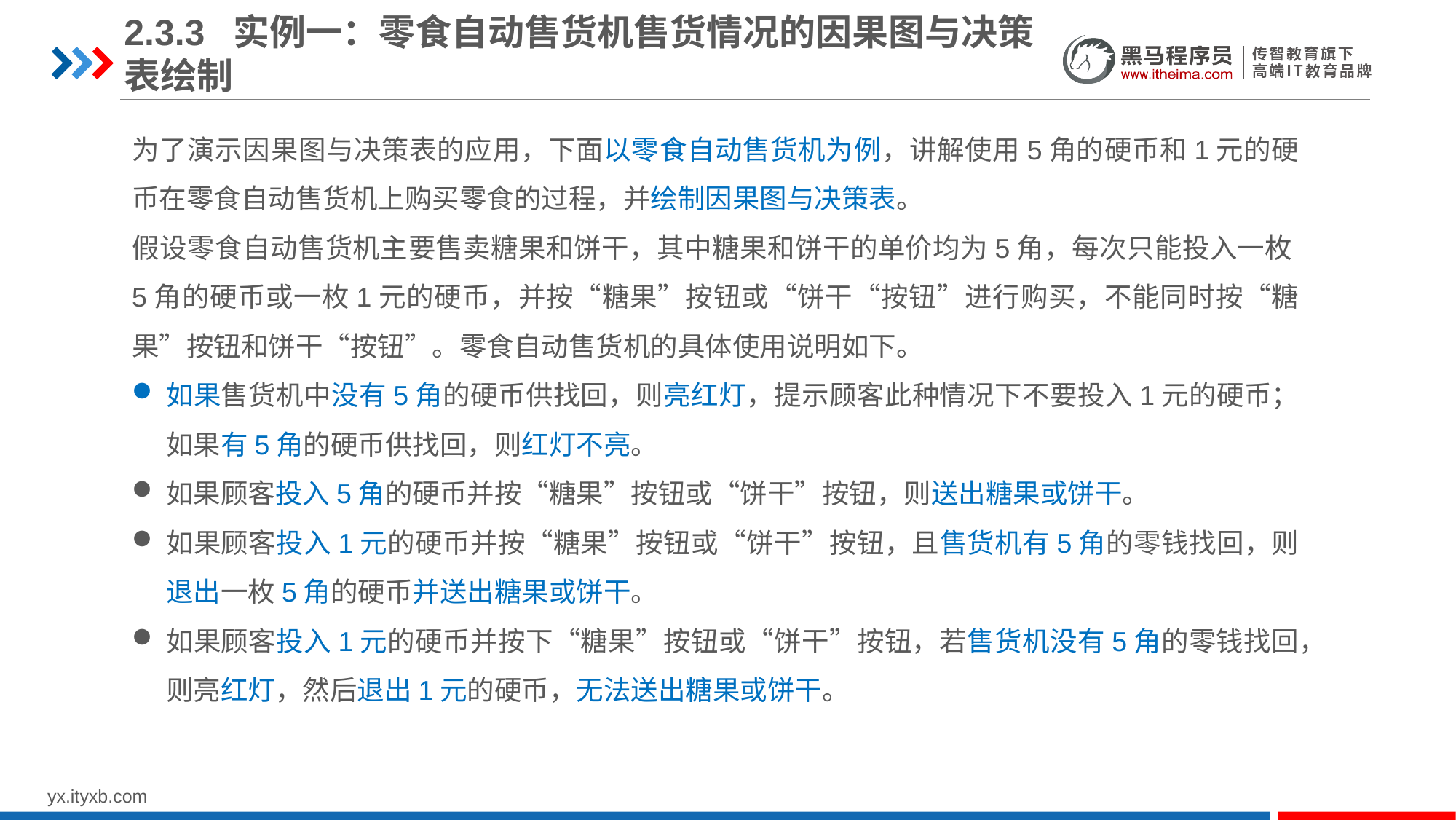

2.3.3	实例一：零食自动售货机售货情况的因果图与决策表绘制
为了演示因果图与决策表的应用，下面以零食自动售货机为例，讲解使用5角的硬币和1元的硬币在零食自动售货机上购买零食的过程，并绘制因果图与决策表。
假设零食自动售货机主要售卖糖果和饼干，其中糖果和饼干的单价均为5角，每次只能投入一枚5角的硬币或一枚1元的硬币，并按“糖果”按钮或“饼干“按钮”进行购买，不能同时按“糖果”按钮和饼干“按钮”。零食自动售货机的具体使用说明如下。
如果售货机中没有5角的硬币供找回，则亮红灯，提示顾客此种情况下不要投入1元的硬币；如果有5角的硬币供找回，则红灯不亮。
如果顾客投入5角的硬币并按“糖果”按钮或“饼干”按钮，则送出糖果或饼干。
如果顾客投入1元的硬币并按“糖果”按钮或“饼干”按钮，且售货机有5角的零钱找回，则退出一枚5角的硬币并送出糖果或饼干。
如果顾客投入1元的硬币并按下“糖果”按钮或“饼干”按钮，若售货机没有5角的零钱找回，则亮红灯，然后退出1元的硬币，无法送出糖果或饼干。